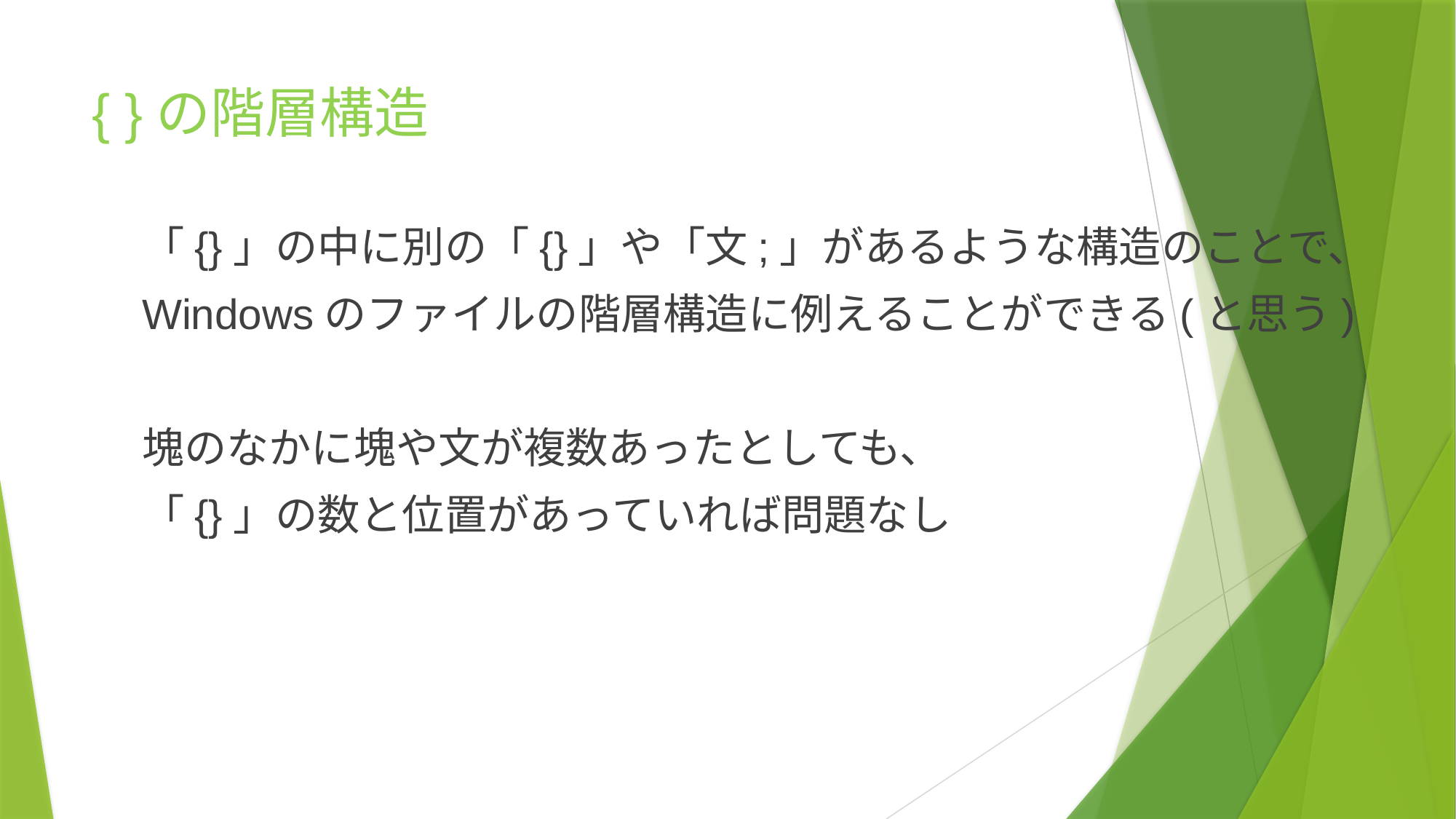

# { }の階層構造
「{}」の中に別の「{}」や「文;」があるような構造のことで、
Windowsのファイルの階層構造に例えることができる(と思う)

塊のなかに塊や文が複数あったとしても、
「{}」の数と位置があっていれば問題なし